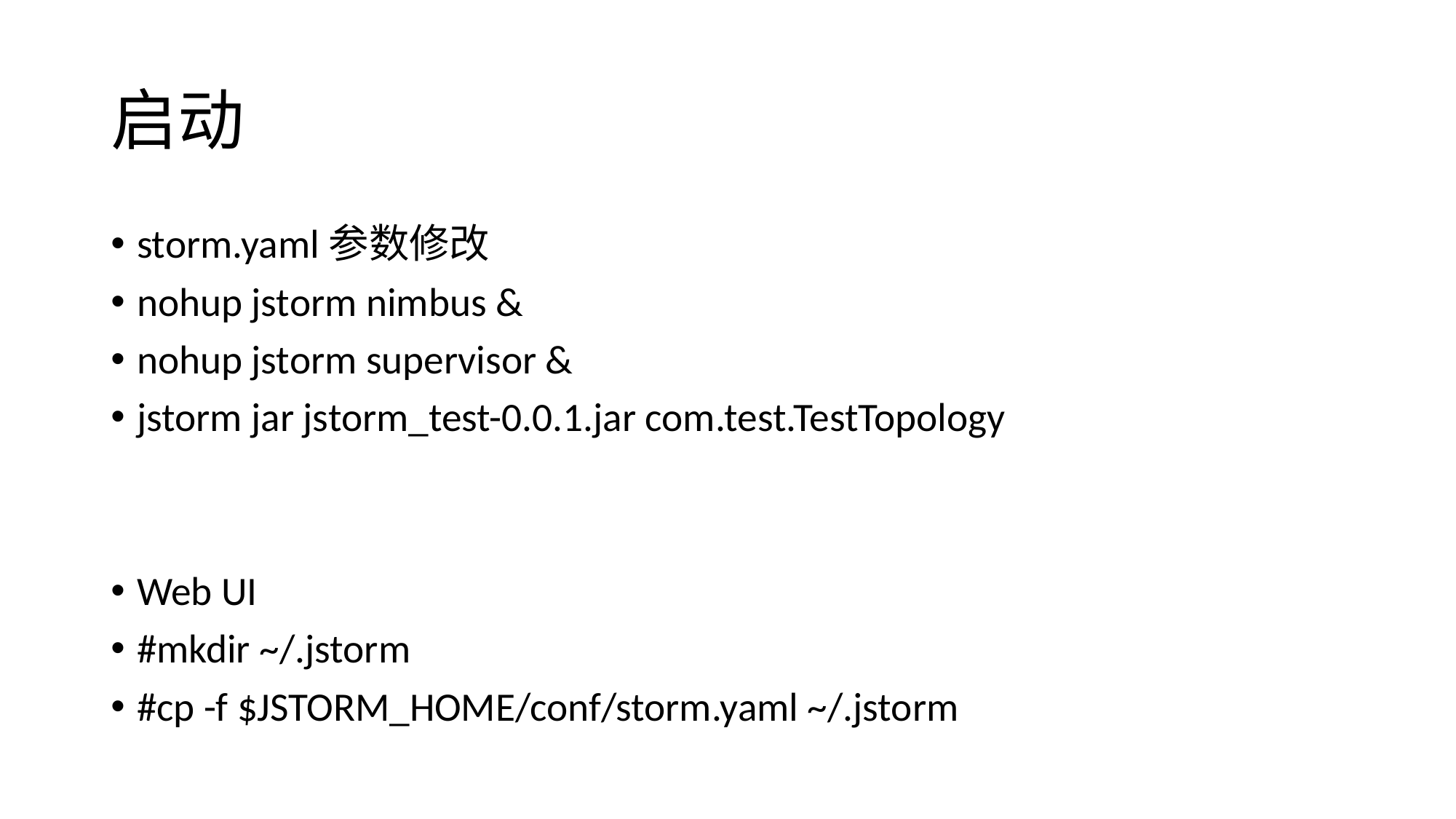

# 启动
storm.yaml参数修改
nohup jstorm nimbus &
nohup jstorm supervisor &
jstorm jar jstorm_test-0.0.1.jar com.test.TestTopology

Web UI
#mkdir ~/.jstorm
#cp -f $JSTORM_HOME/conf/storm.yaml ~/.jstorm